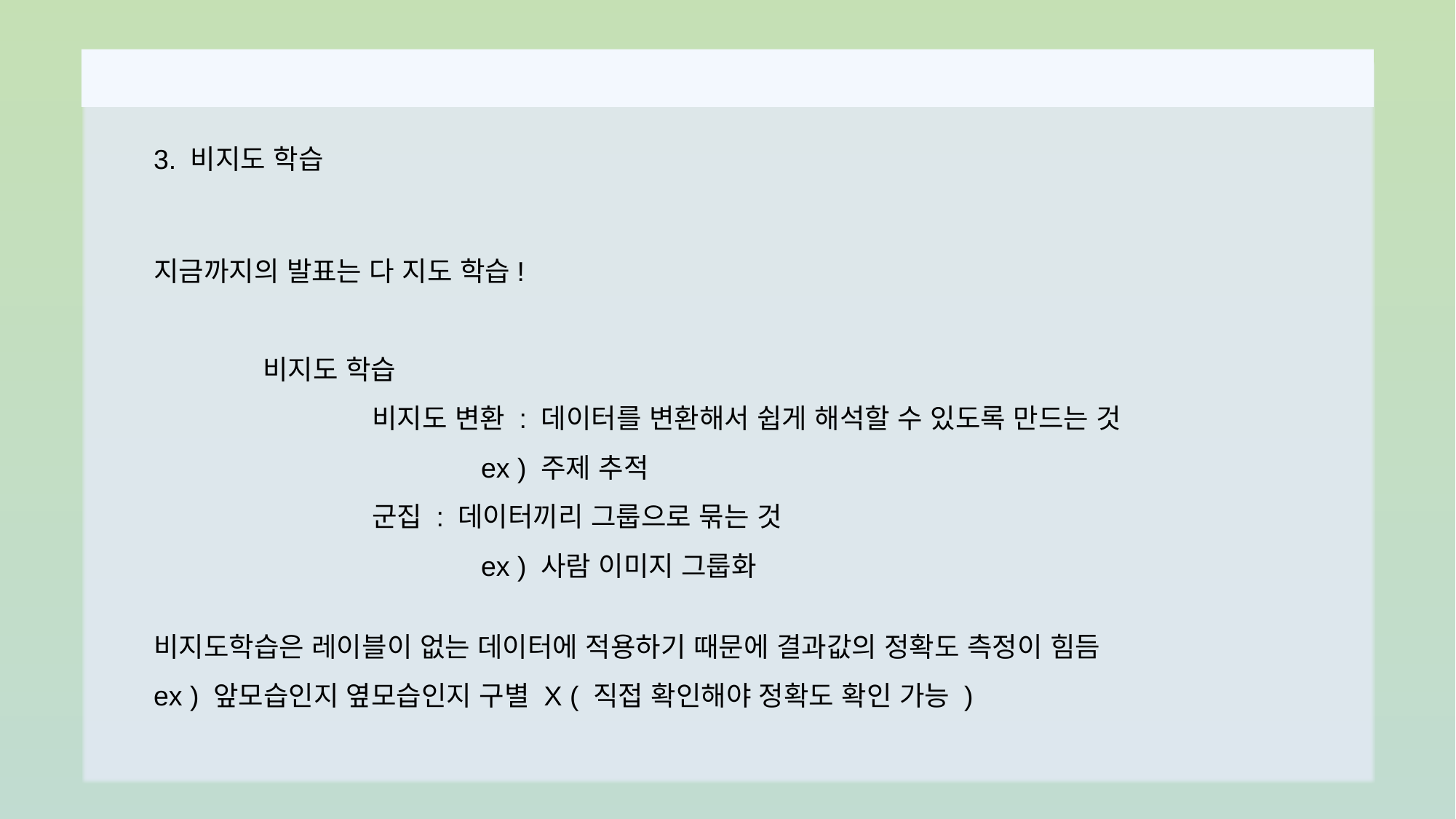

3. 비지도 학습

지금까지의 발표는 다 지도 학습!

	비지도 학습
		비지도 변환 : 데이터를 변환해서 쉽게 해석할 수 있도록 만드는 것
			ex ) 주제 추적
		군집 : 데이터끼리 그룹으로 묶는 것
			ex ) 사람 이미지 그룹화

비지도학습은 레이블이 없는 데이터에 적용하기 때문에 결과값의 정확도 측정이 힘듬
ex ) 앞모습인지 옆모습인지 구별 X ( 직접 확인해야 정확도 확인 가능 )